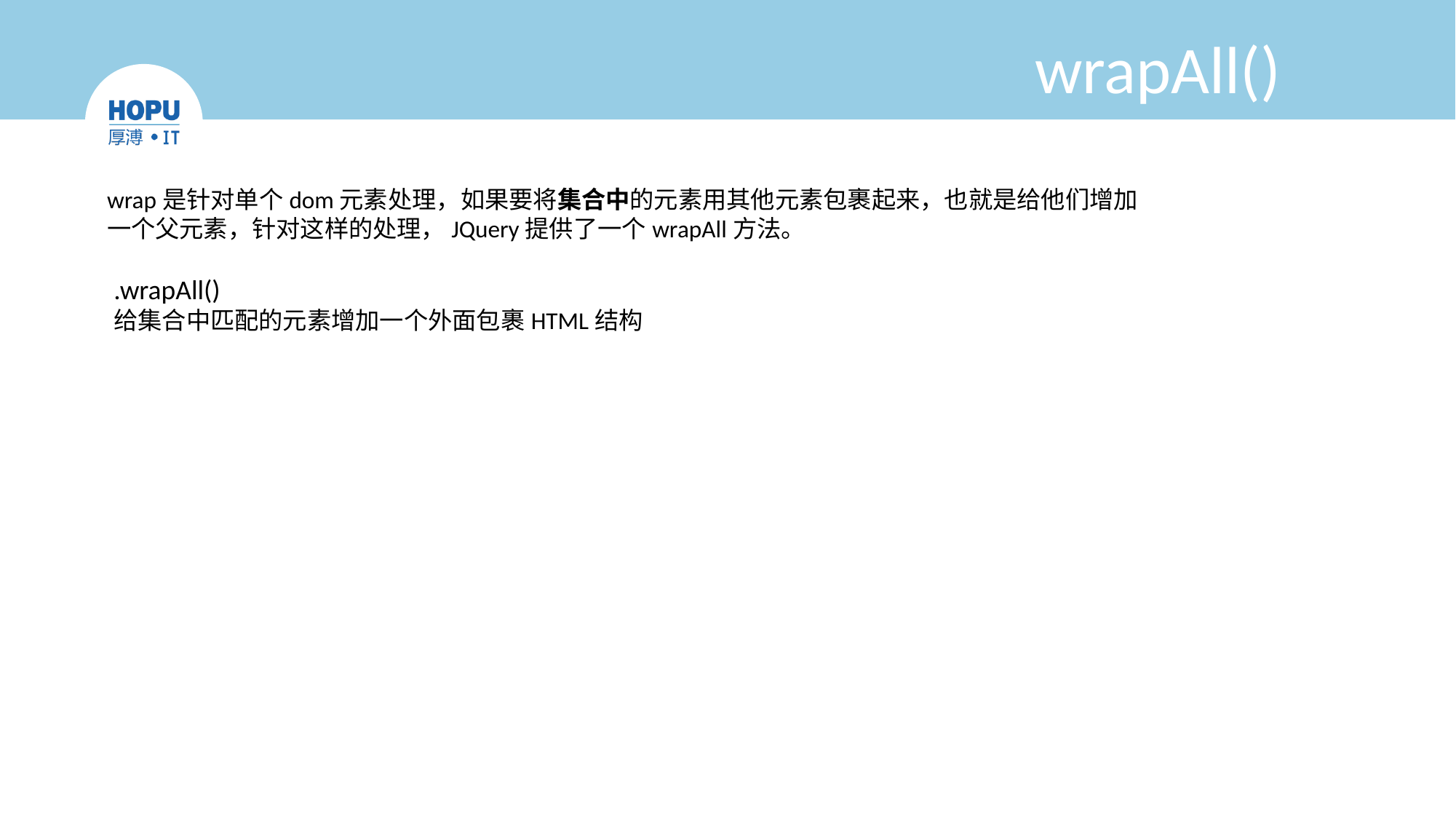

# wrapAll()
wrap是针对单个dom元素处理，如果要将集合中的元素用其他元素包裹起来，也就是给他们增加一个父元素，针对这样的处理，JQuery提供了一个wrapAll方法。
.wrapAll()
给集合中匹配的元素增加一个外面包裹HTML结构